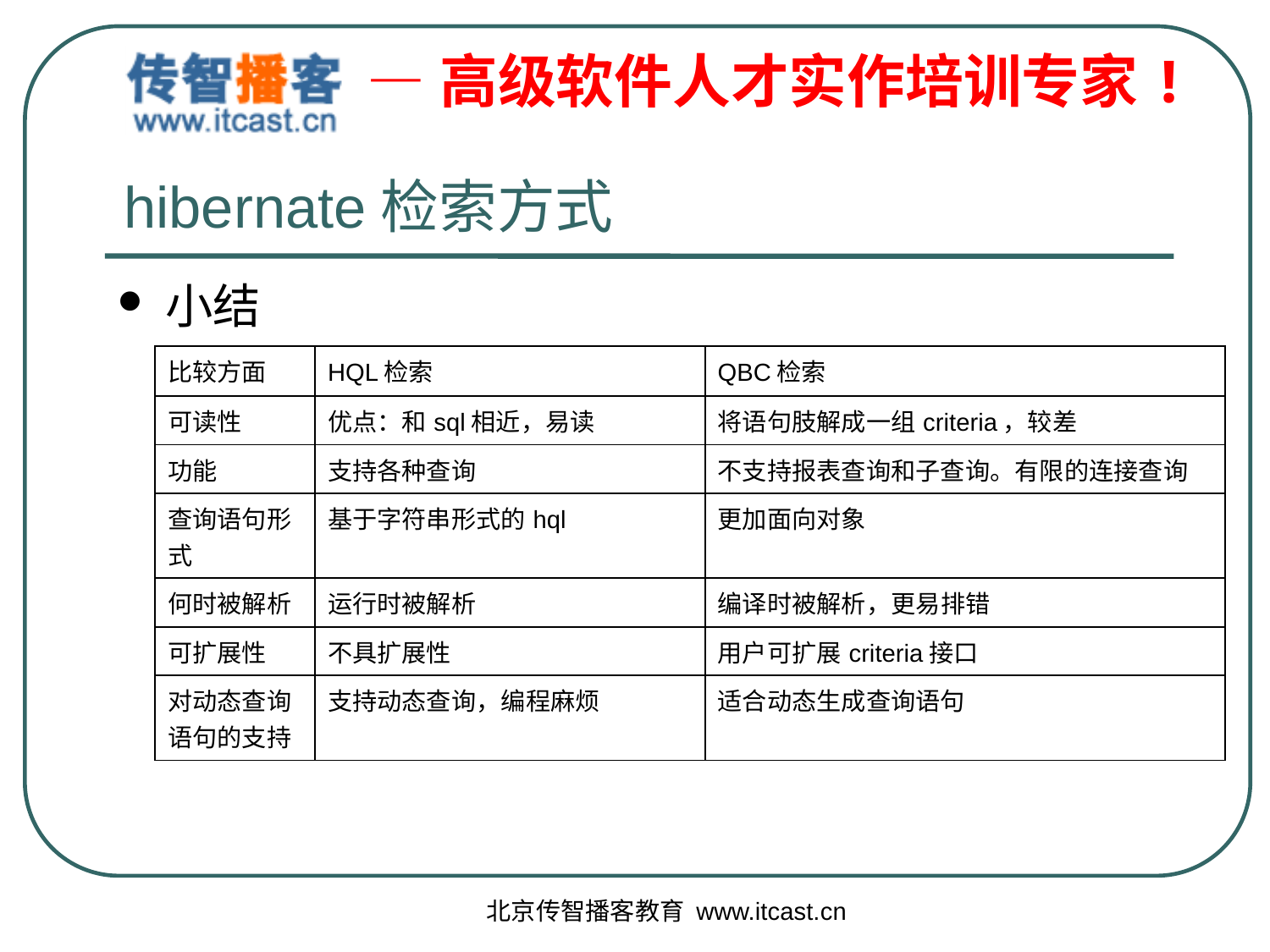

# hibernate检索方式
小结
| 比较方面 | HQL检索 | QBC检索 |
| --- | --- | --- |
| 可读性 | 优点：和sql相近，易读 | 将语句肢解成一组criteria，较差 |
| 功能 | 支持各种查询 | 不支持报表查询和子查询。有限的连接查询 |
| 查询语句形式 | 基于字符串形式的hql | 更加面向对象 |
| 何时被解析 | 运行时被解析 | 编译时被解析，更易排错 |
| 可扩展性 | 不具扩展性 | 用户可扩展criteria接口 |
| 对动态查询语句的支持 | 支持动态查询，编程麻烦 | 适合动态生成查询语句 |
北京传智播客教育 www.itcast.cn